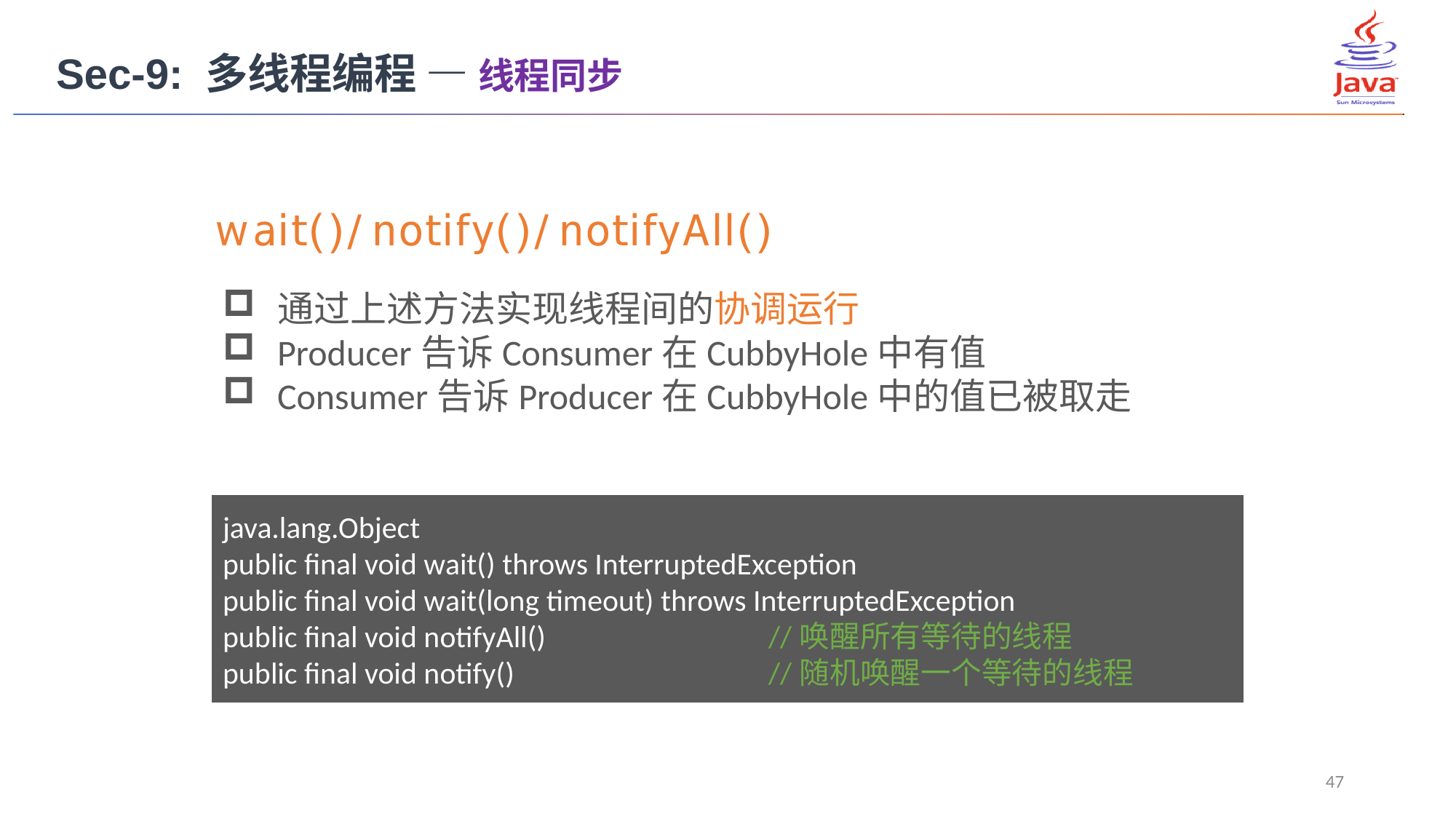

Sec-9: 多线程编程 — 线程同步
wait()/notify()/notifyAll()
通过上述方法实现线程间的协调运行
Producer告诉Consumer在CubbyHole中有值
Consumer告诉Producer在CubbyHole中的值已被取走
java.lang.Object
public final void wait() throws InterruptedException
public final void wait(long timeout) throws InterruptedException
public final void notifyAll() 		//唤醒所有等待的线程
public final void notify()			//随机唤醒一个等待的线程
47